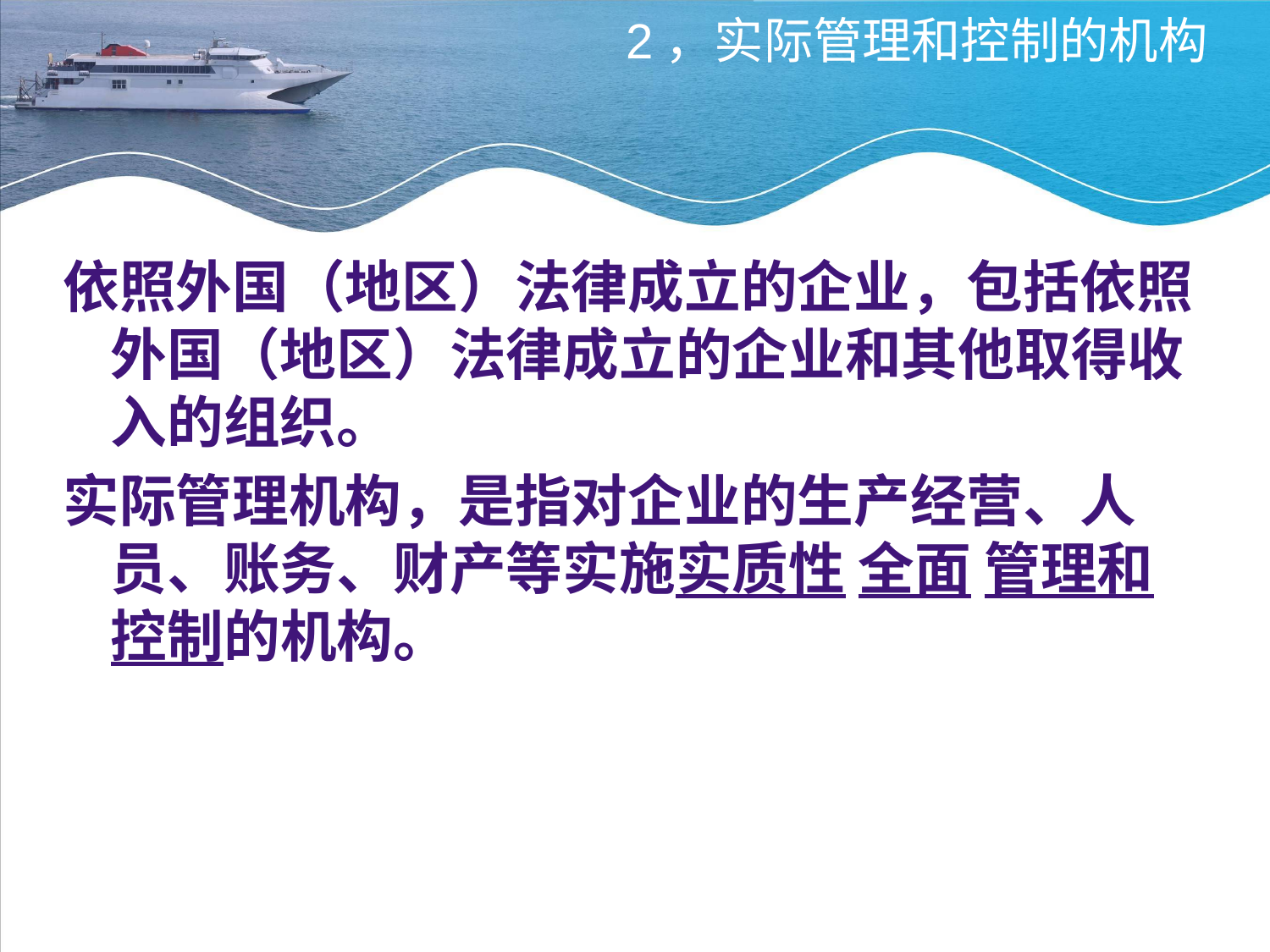

# 2，实际管理和控制的机构
依照外国（地区）法律成立的企业，包括依照外国（地区）法律成立的企业和其他取得收入的组织。
实际管理机构，是指对企业的生产经营、人员、账务、财产等实施实质性 全面 管理和控制的机构。